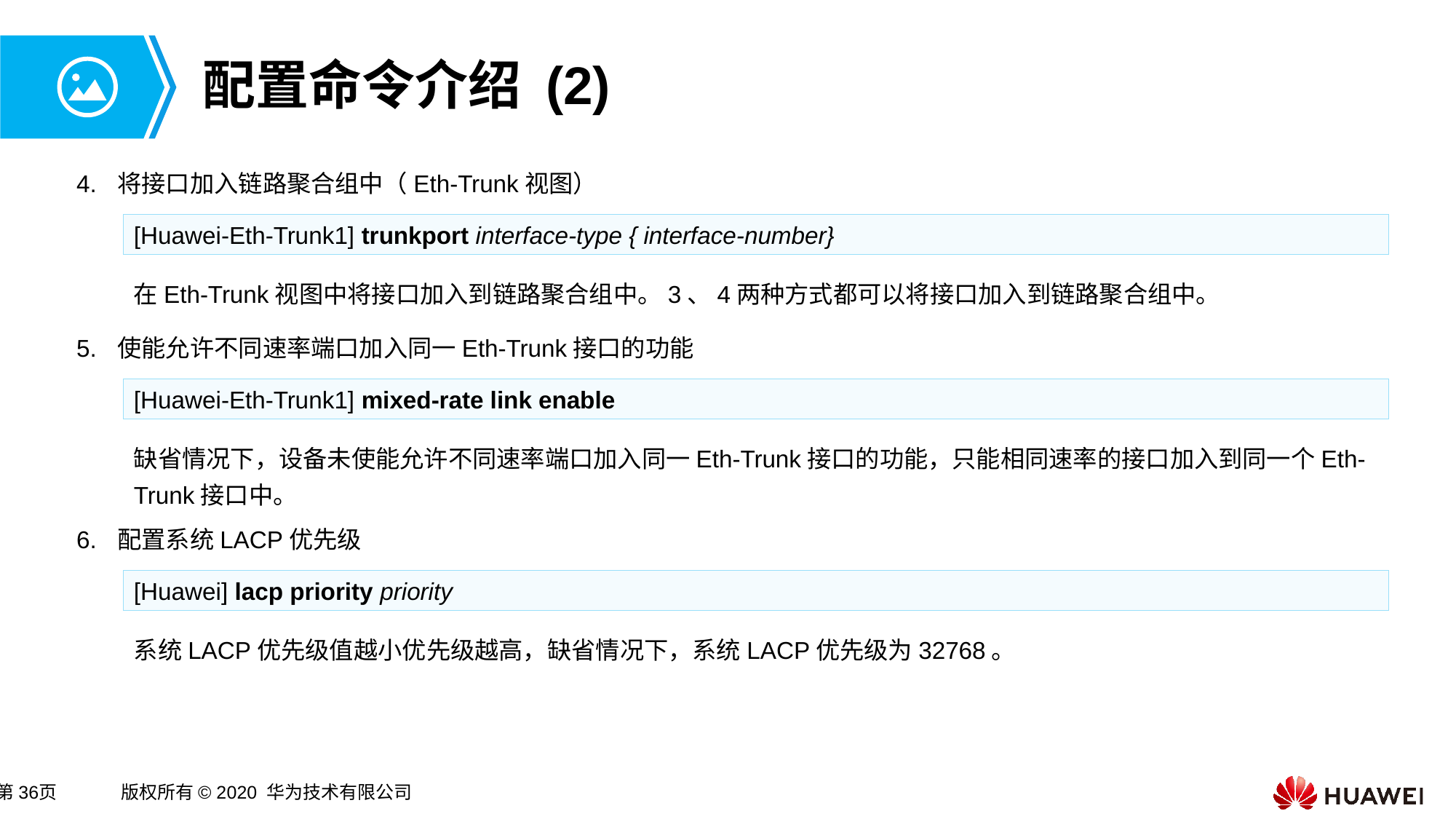

# 配置命令介绍 (2)
将接口加入链路聚合组中（Eth-Trunk视图）
[Huawei-Eth-Trunk1] trunkport interface-type { interface-number}
在Eth-Trunk视图中将接口加入到链路聚合组中。3、4两种方式都可以将接口加入到链路聚合组中。
使能允许不同速率端口加入同一Eth-Trunk接口的功能
[Huawei-Eth-Trunk1] mixed-rate link enable
缺省情况下，设备未使能允许不同速率端口加入同一Eth-Trunk接口的功能，只能相同速率的接口加入到同一个Eth-Trunk接口中。
配置系统LACP优先级
[Huawei] lacp priority priority
系统LACP优先级值越小优先级越高，缺省情况下，系统LACP优先级为32768。